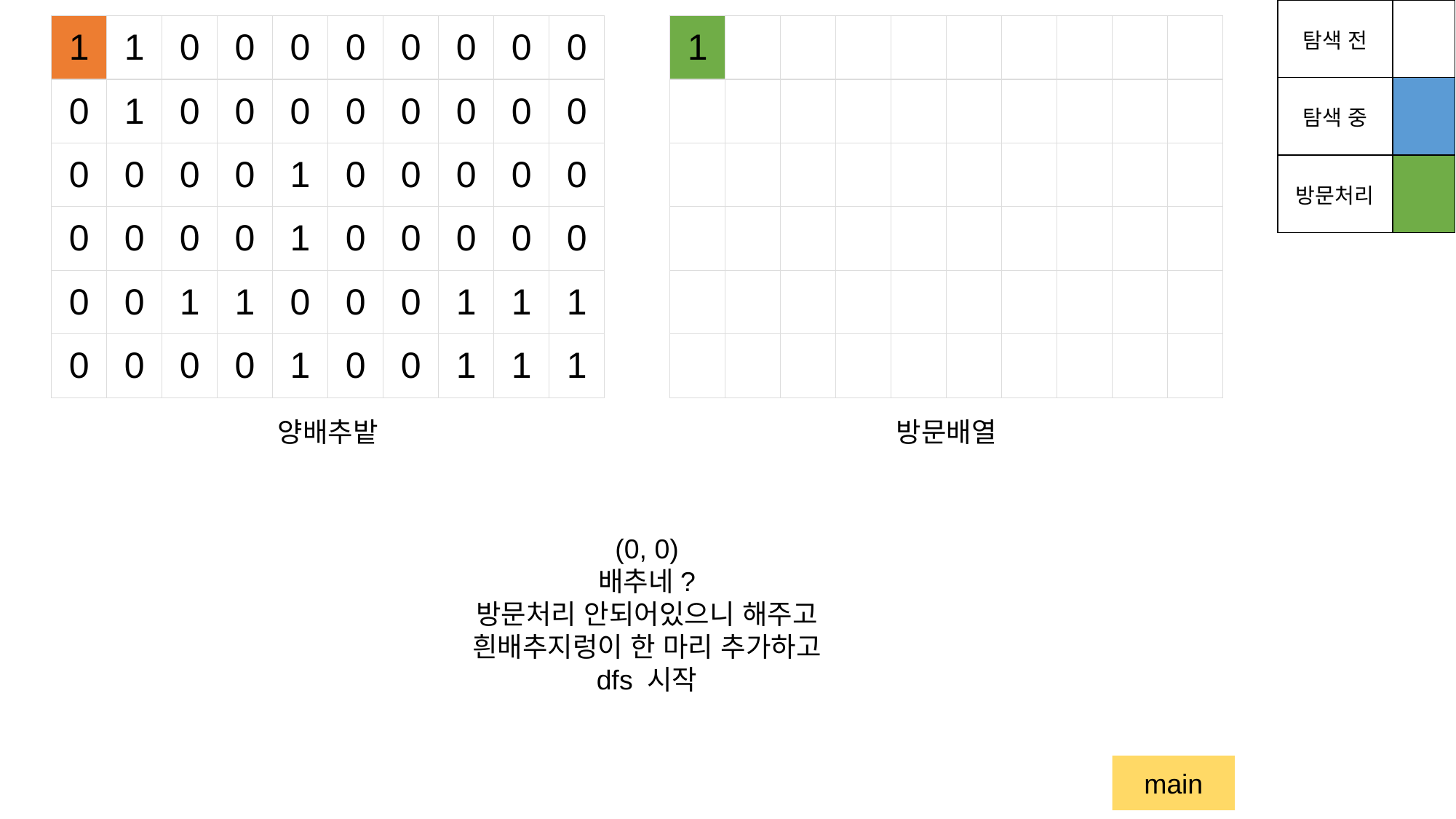

| 탐색 전 |  |
| --- | --- |
| 탐색 중 |  |
| 방문처리 |  |
| 1 | 1 | 0 | 0 | 0 | 0 | 0 | 0 | 0 | 0 |
| --- | --- | --- | --- | --- | --- | --- | --- | --- | --- |
| 0 | 1 | 0 | 0 | 0 | 0 | 0 | 0 | 0 | 0 |
| 0 | 0 | 0 | 0 | 1 | 0 | 0 | 0 | 0 | 0 |
| 0 | 0 | 0 | 0 | 1 | 0 | 0 | 0 | 0 | 0 |
| 0 | 0 | 1 | 1 | 0 | 0 | 0 | 1 | 1 | 1 |
| 0 | 0 | 0 | 0 | 1 | 0 | 0 | 1 | 1 | 1 |
| 1 |  |  |  |  |  |  |  |  |  |
| --- | --- | --- | --- | --- | --- | --- | --- | --- | --- |
|  |  |  |  |  |  |  |  |  |  |
|  |  |  |  |  |  |  |  |  |  |
|  |  |  |  |  |  |  |  |  |  |
|  |  |  |  |  |  |  |  |  |  |
|  |  |  |  |  |  |  |  |  |  |
양배추밭
방문배열
(0, 0)
배추네?
방문처리 안되어있으니 해주고
흰배추지렁이 한 마리 추가하고
dfs 시작
main